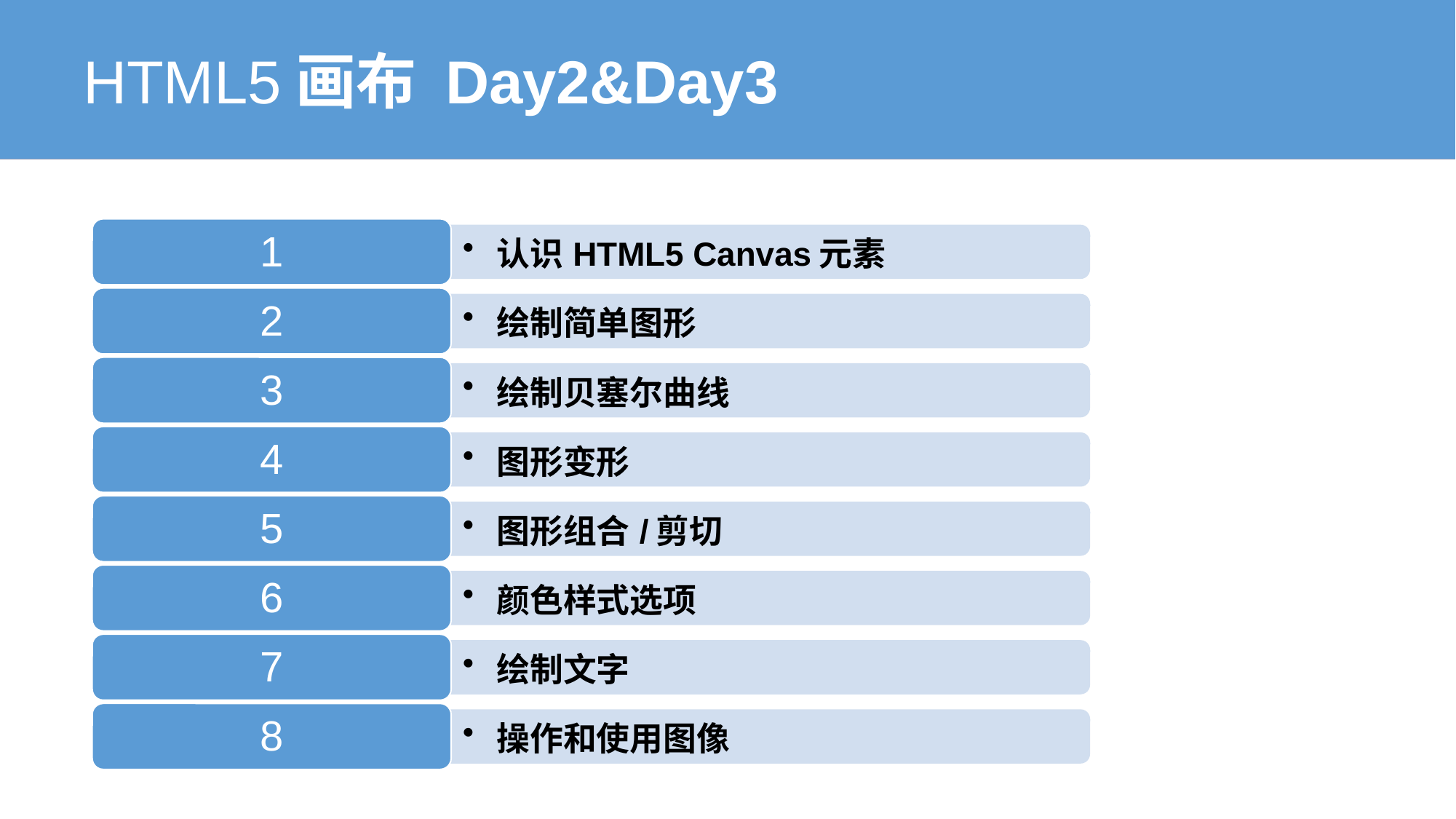

# HTML5画布 Day2&Day3
1
认识HTML5 Canvas元素
绘制简单图形
3
2
绘制贝塞尔曲线
4
图形变形
5
6
图形组合/剪切
颜色样式选项
7
8
绘制文字
操作和使用图像